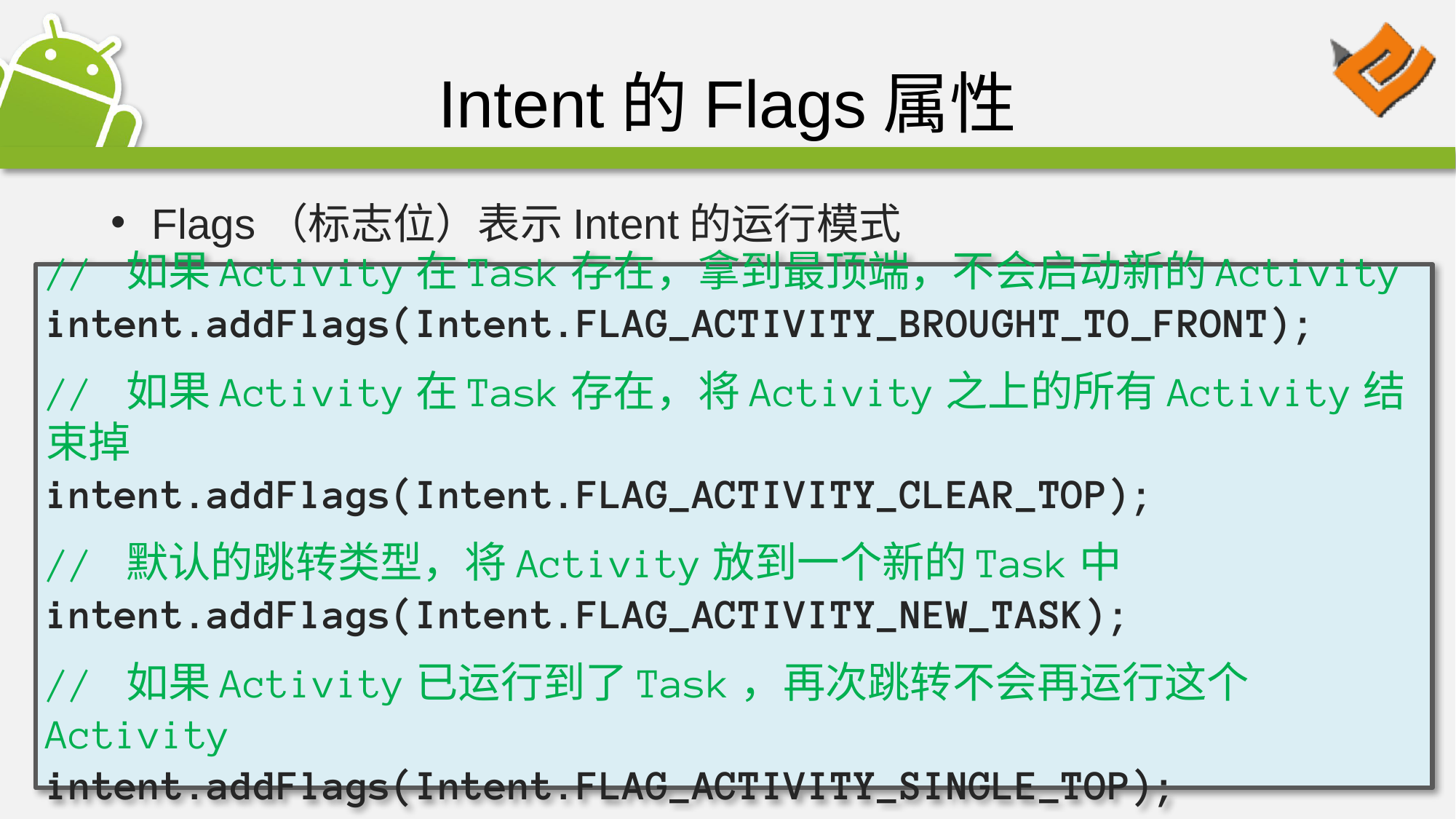

# Intent的Flags属性
Flags（标志位）表示Intent的运行模式
// 如果Activity在Task存在，拿到最顶端，不会启动新的Activity
intent.addFlags(Intent.FLAG_ACTIVITY_BROUGHT_TO_FRONT);
// 如果Activity在Task存在，将Activity之上的所有Activity结束掉
intent.addFlags(Intent.FLAG_ACTIVITY_CLEAR_TOP);
// 默认的跳转类型，将Activity放到一个新的Task中
intent.addFlags(Intent.FLAG_ACTIVITY_NEW_TASK);
// 如果Activity已运行到了Task，再次跳转不会再运行这个Activity
intent.addFlags(Intent.FLAG_ACTIVITY_SINGLE_TOP);